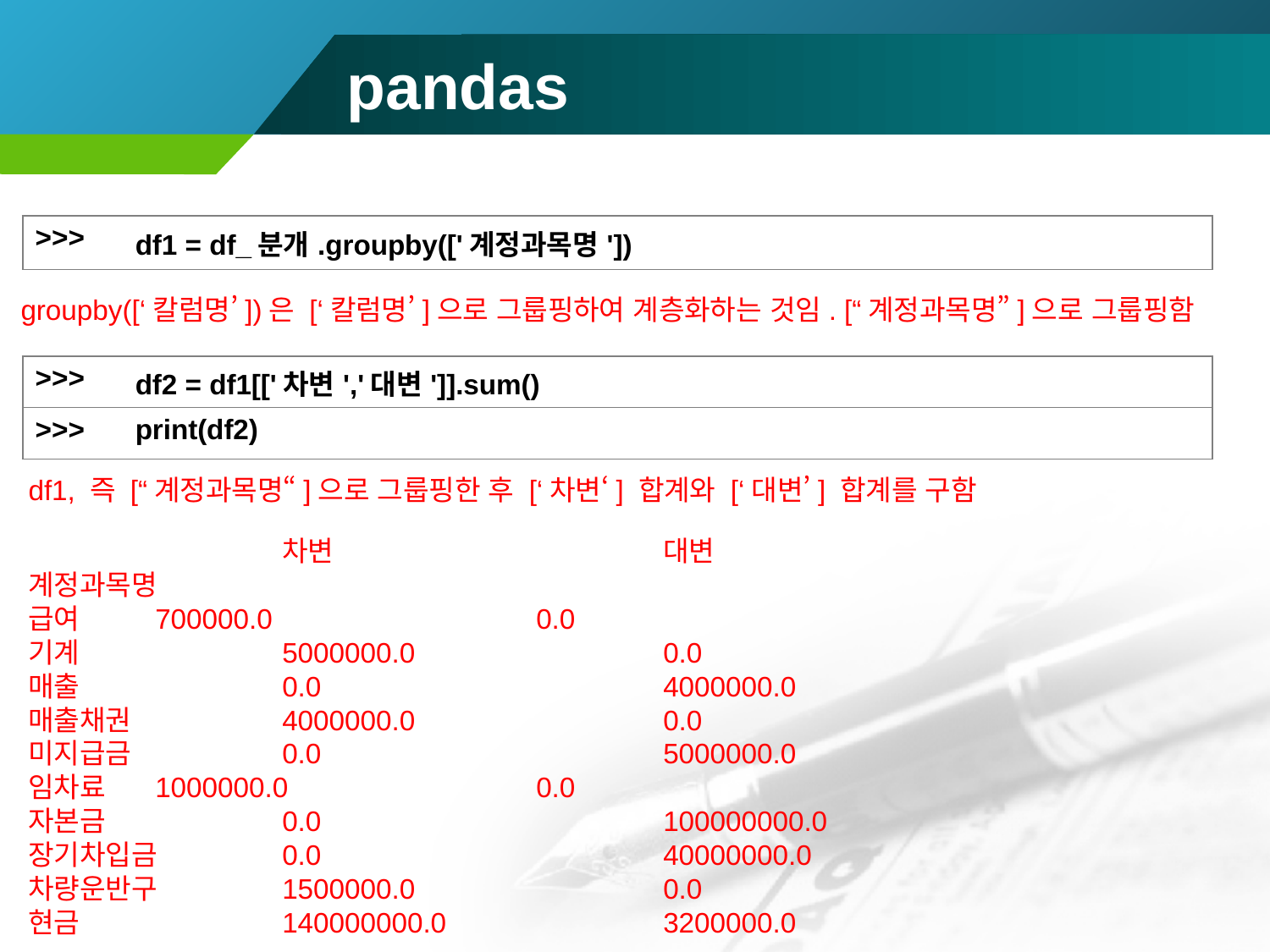

# pandas
| >>> | df1 = df\_분개.groupby(['계정과목명']) |
| --- | --- |
groupby([‘칼럼명’])은 [‘칼럼명’]으로 그룹핑하여 계층화하는 것임. [“계정과목명”]으로 그룹핑함
| >>> | df2 = df1[['차변','대변']].sum() |
| --- | --- |
| >>> | print(df2) |
df1, 즉 [“계정과목명“]으로 그룹핑한 후 [‘차변‘] 합계와 [‘대변’] 합계를 구함
		차변			대변
계정과목명
급여        	700000.0         		0.0
기계       		5000000.0          		0.0
매출             	0.0    			4000000.0
매출채권     	4000000.0          		0.0
미지급금           	0.0    			5000000.0
임차료      	1000000.0          		0.0
자본금            	0.0  			100000000.0
장기차입금          	0.0   			40000000.0
차량운반구    	1500000.0          		0.0
현금     		140000000.0    		3200000.0